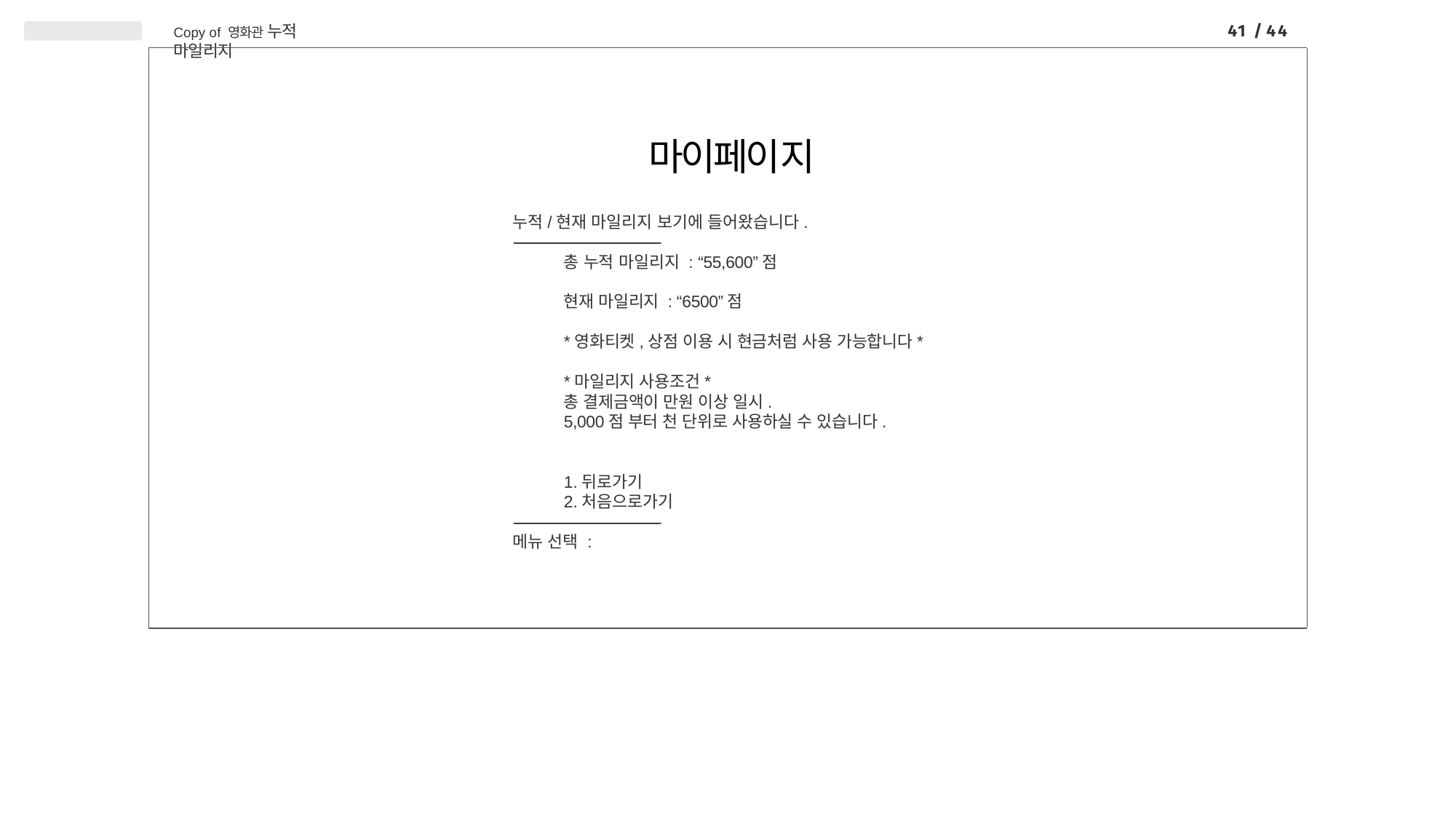

41 / 44
Copy of 영화관 누적 마일리지

# 마이페이지
누적/현재 마일리지 보기에 들어왔습니다.
----------------------------------------------------------------
총 누적 마일리지 : “55,600”점

현재 마일리지 : “6500”점

*영화티켓,상점 이용 시 현금처럼 사용 가능합니다*

*마일리지 사용조건*
총 결제금액이 만원 이상 일시.
5,000점 부터 천 단위로 사용하실 수 있습니다.

뒤로가기
처음으로가기
----------------------------------------------------------------
메뉴 선택 :